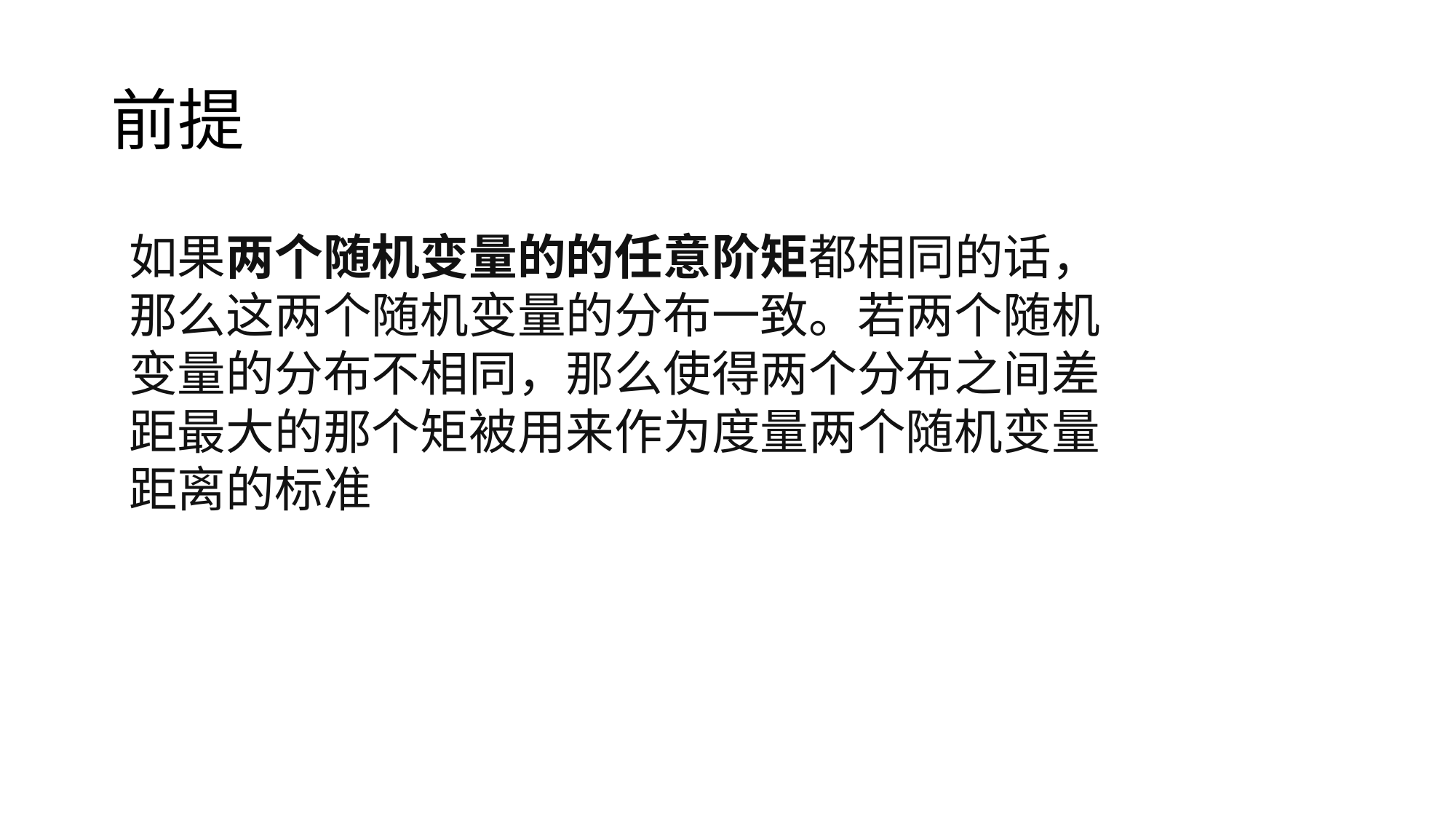

# 前提
如果两个随机变量的的任意阶矩都相同的话，那么这两个随机变量的分布一致。若两个随机变量的分布不相同，那么使得两个分布之间差距最大的那个矩被用来作为度量两个随机变量距离的标准